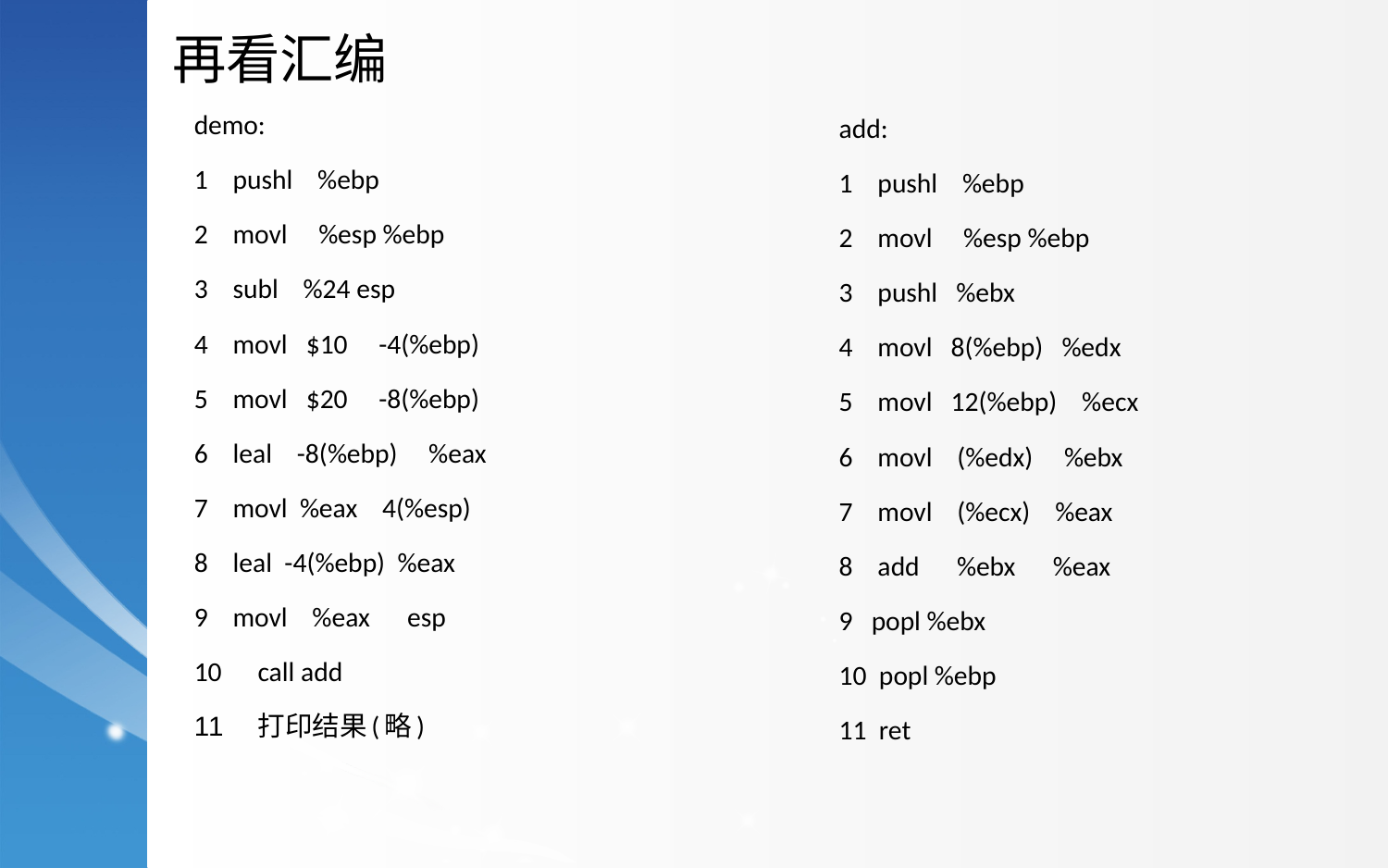

再看汇编
demo:
1    pushl    %ebp
2    movl     %esp %ebp
3    subl    %24 esp
4    movl   $10     -4(%ebp)
5    movl   $20     -8(%ebp)
6    leal    -8(%ebp)     %eax
7    movl  %eax    4(%esp)
8    leal  -4(%ebp)  %eax
9    movl    %eax      esp
call add
打印结果(略)

add:
1    pushl    %ebp
2    movl     %esp %ebp
3    pushl   %ebx
4    movl   8(%ebp)   %edx
5    movl   12(%ebp)    %ecx
6    movl    (%edx)     %ebx
7    movl    (%ecx)    %eax
8    add      %ebx      %eax
9   popl %ebx
10  popl %ebp
11  ret